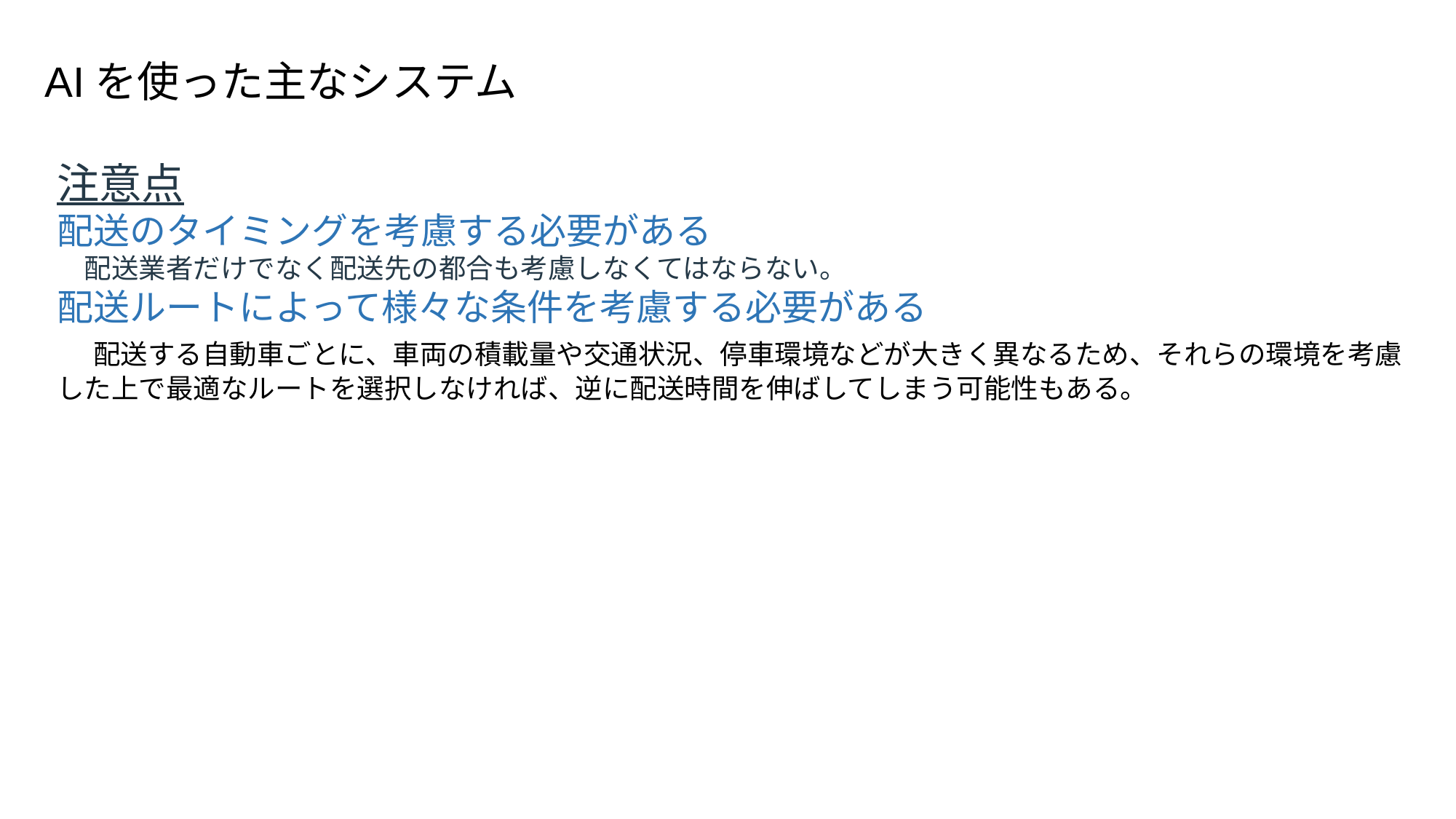

AIを使った主なシステム
注意点
配送のタイミングを考慮する必要がある
　配送業者だけでなく配送先の都合も考慮しなくてはならない。
配送ルートによって様々な条件を考慮する必要がある
　配送する自動車ごとに、車両の積載量や交通状況、停車環境などが大きく異なるため、それらの環境を考慮した上で最適なルートを選択しなければ、逆に配送時間を伸ばしてしまう可能性もある。